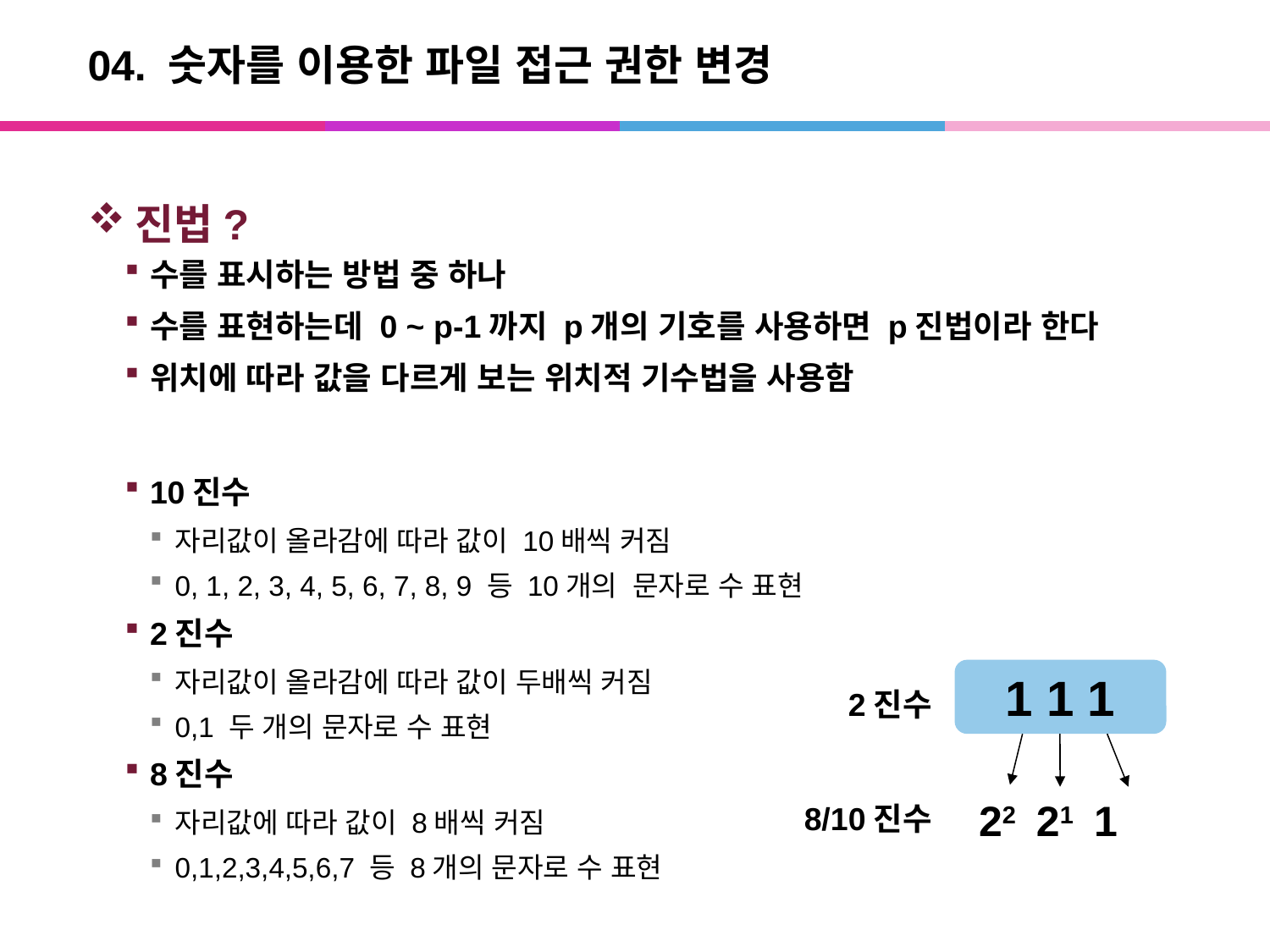

# 04. 숫자를 이용한 파일 접근 권한 변경
진법?
수를 표시하는 방법 중 하나
수를 표현하는데 0 ~ p-1까지 p개의 기호를 사용하면 p진법이라 한다
위치에 따라 값을 다르게 보는 위치적 기수법을 사용함

10진수
자리값이 올라감에 따라 값이 10배씩 커짐
0, 1, 2, 3, 4, 5, 6, 7, 8, 9 등 10개의  문자로 수 표현
2진수
자리값이 올라감에 따라 값이 두배씩 커짐
0,1 두 개의 문자로 수 표현
8진수
자리값에 따라 값이 8배씩 커짐
0,1,2,3,4,5,6,7 등 8개의 문자로 수 표현
1 1 1
2진수

8/10진수

22   21   1